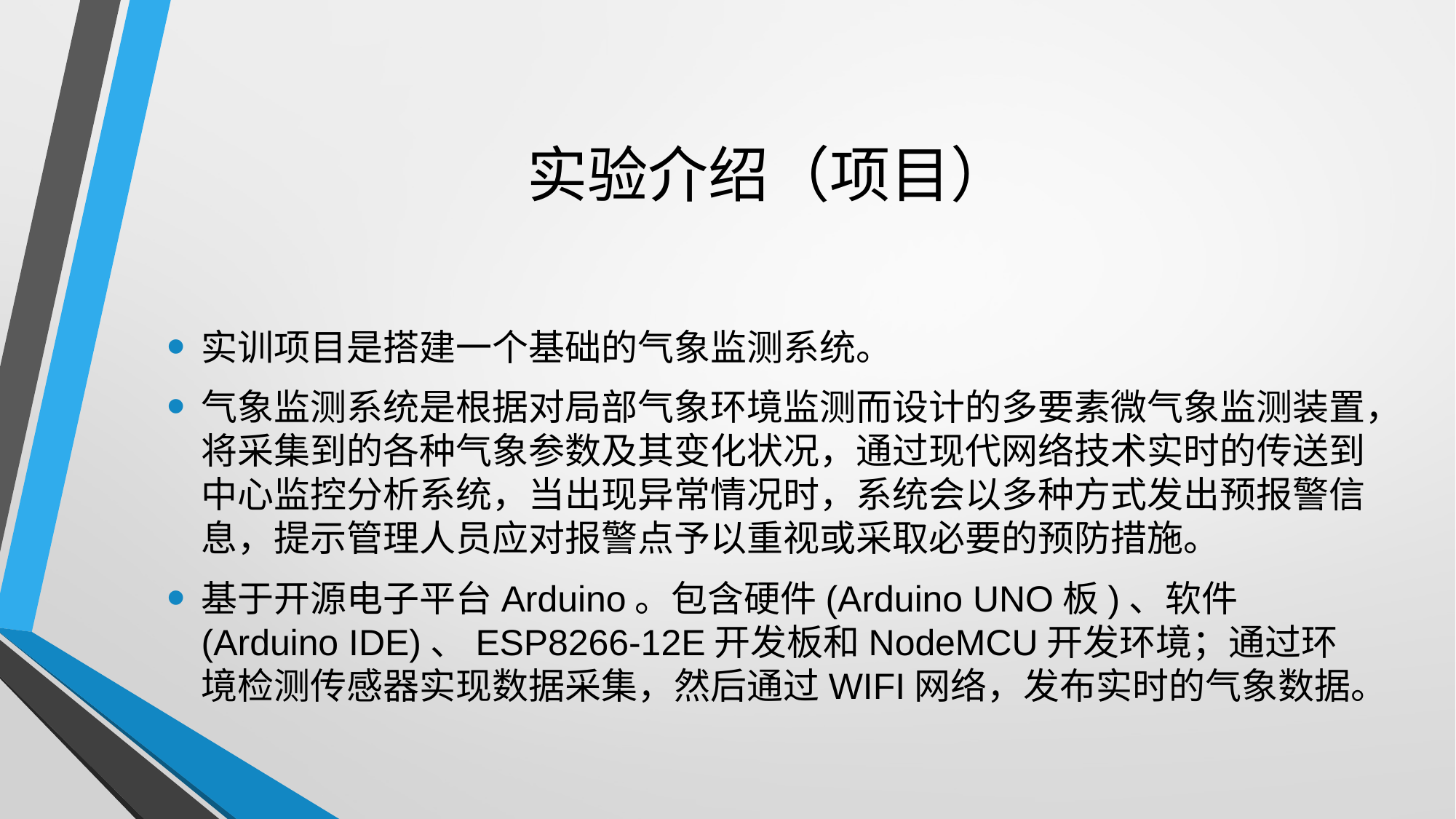

# 实验介绍（项目）
实训项目是搭建一个基础的气象监测系统。
气象监测系统是根据对局部气象环境监测而设计的多要素微气象监测装置，将采集到的各种气象参数及其变化状况，通过现代网络技术实时的传送到中心监控分析系统，当出现异常情况时，系统会以多种方式发出预报警信息，提示管理人员应对报警点予以重视或采取必要的预防措施。
基于开源电子平台Arduino。包含硬件(Arduino UNO板)、软件(Arduino IDE)、ESP8266-12E开发板和NodeMCU开发环境；通过环境检测传感器实现数据采集，然后通过WIFI网络，发布实时的气象数据。